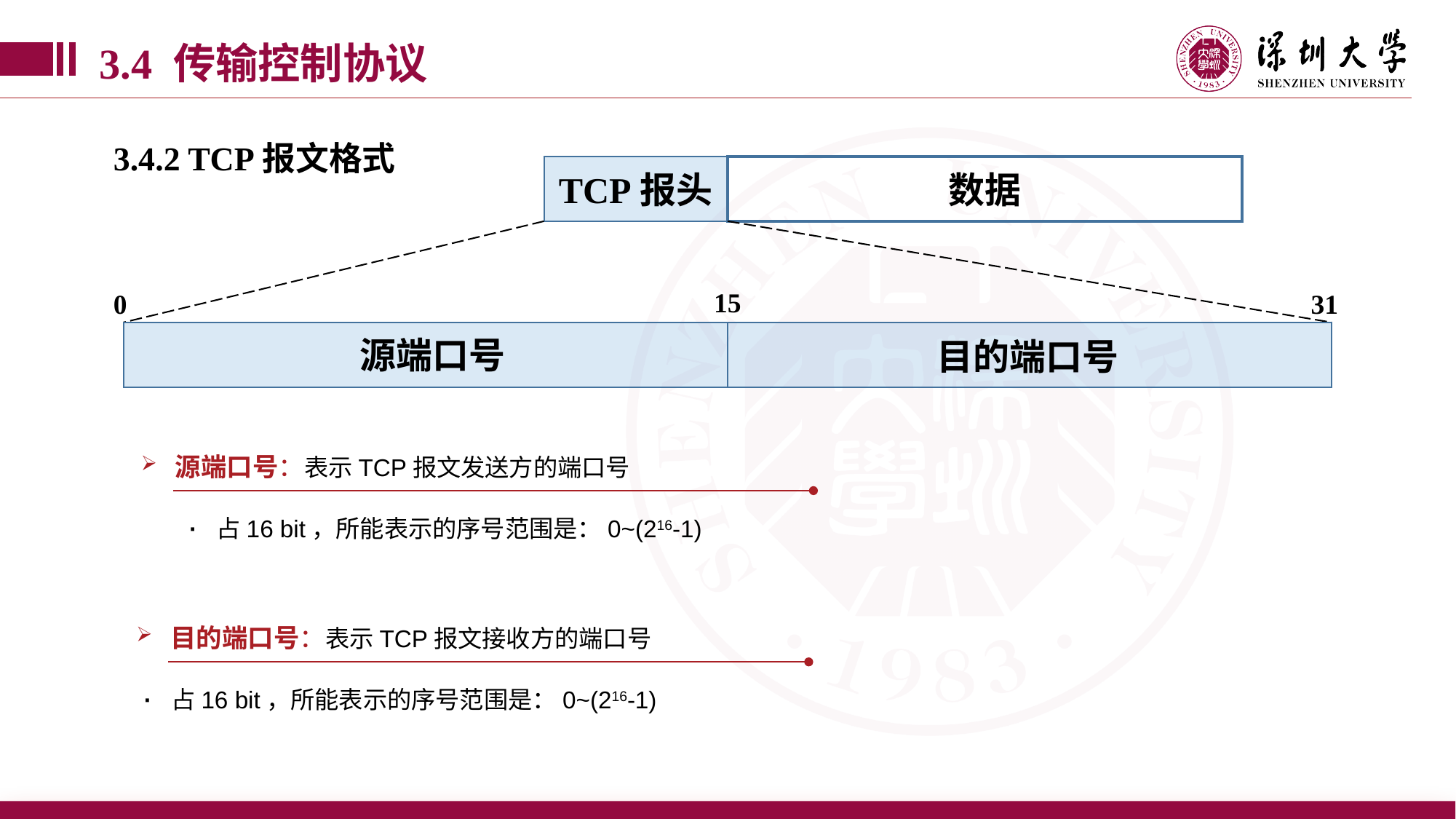

3.4 传输控制协议

3.4.2 TCP报文格式
TCP报头
数据
15
0
31

源端口号
目的端口号
源端口号：表示TCP报文发送方的端口号
      ·  占16 bit，所能表示的序号范围是：0~(216-1)
目的端口号：表示TCP报文接收方的端口号
·  占16 bit，所能表示的序号范围是：0~(216-1)